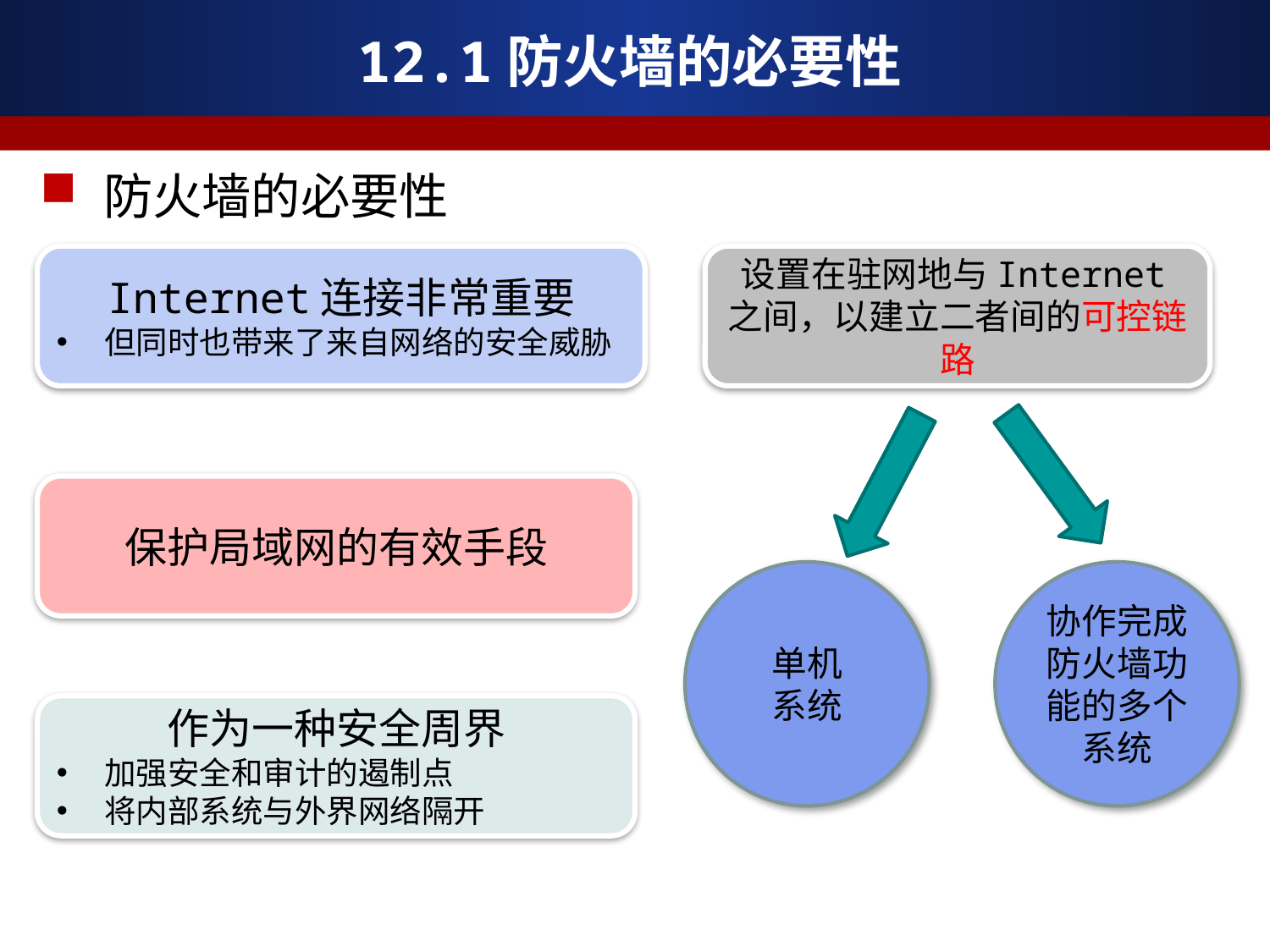

# 12.1防火墙的必要性
防火墙的必要性
Internet连接非常重要
但同时也带来了来自网络的安全威胁
设置在驻网地与Internet之间，以建立二者间的可控链路

保护局域网的有效手段
单机
系统
协作完成防火墙功能的多个系统
作为一种安全周界
加强安全和审计的遏制点
将内部系统与外界网络隔开